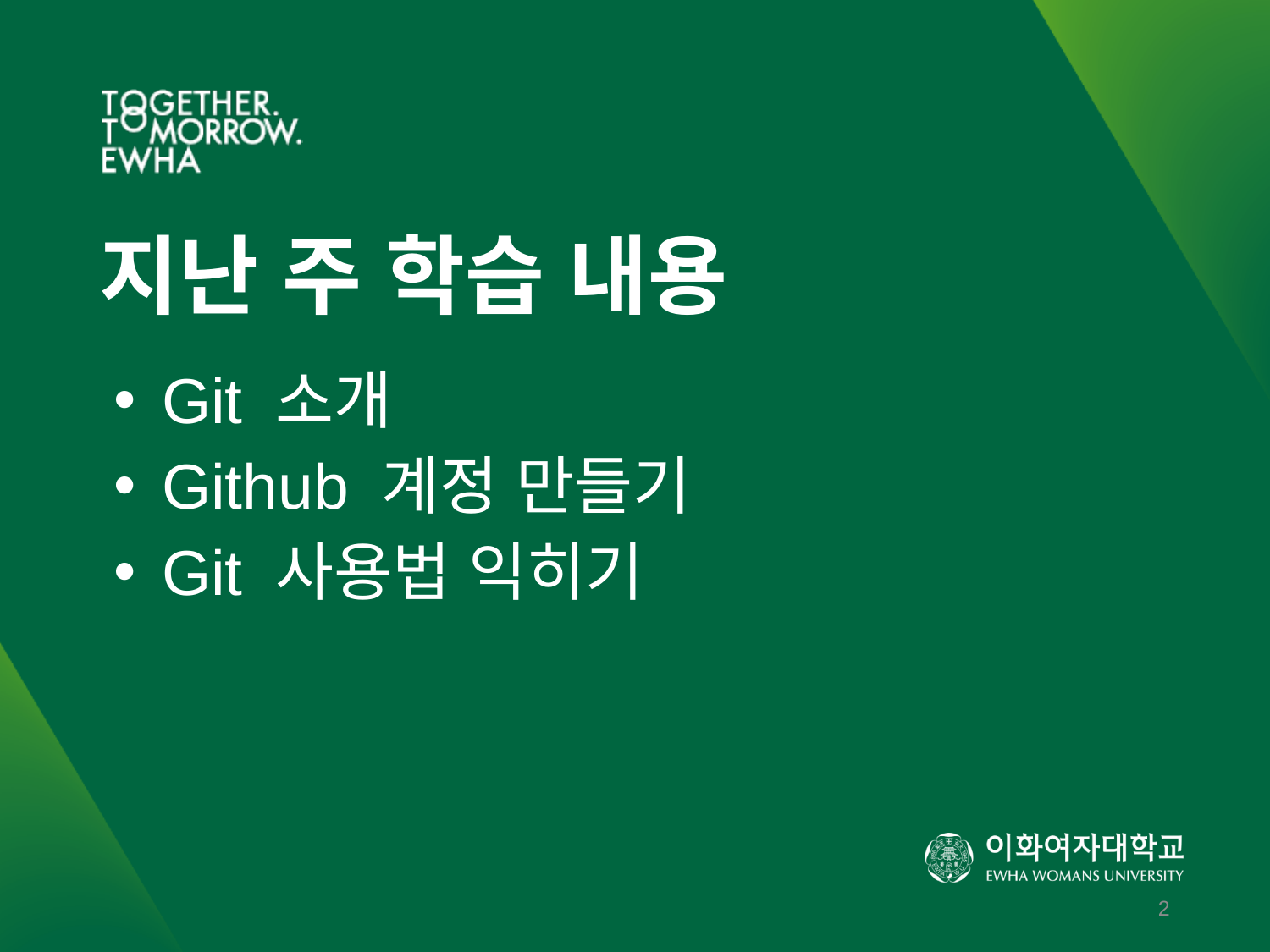

# 지난 주 학습 내용
Git 소개
Github 계정 만들기
Git 사용법 익히기
2